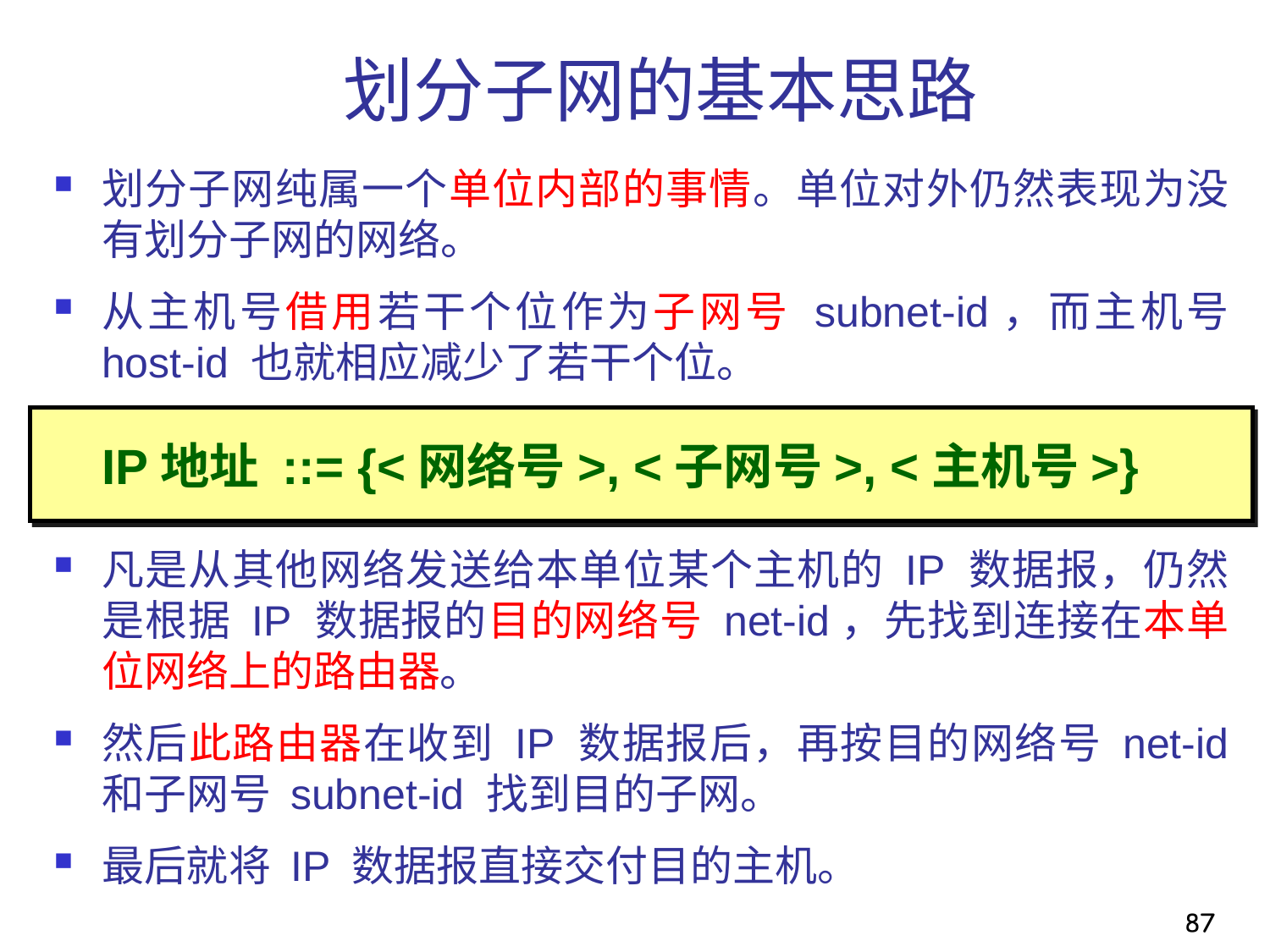

# 划分子网的基本思路
划分子网纯属一个单位内部的事情。单位对外仍然表现为没有划分子网的网络。
从主机号借用若干个位作为子网号 subnet-id，而主机号 host-id 也就相应减少了若干个位。

凡是从其他网络发送给本单位某个主机的 IP 数据报，仍然是根据 IP 数据报的目的网络号 net-id，先找到连接在本单位网络上的路由器。
然后此路由器在收到 IP 数据报后，再按目的网络号 net-id 和子网号 subnet-id 找到目的子网。
最后就将 IP 数据报直接交付目的主机。

IP地址 ::= {<网络号>, <子网号>, <主机号>}
87